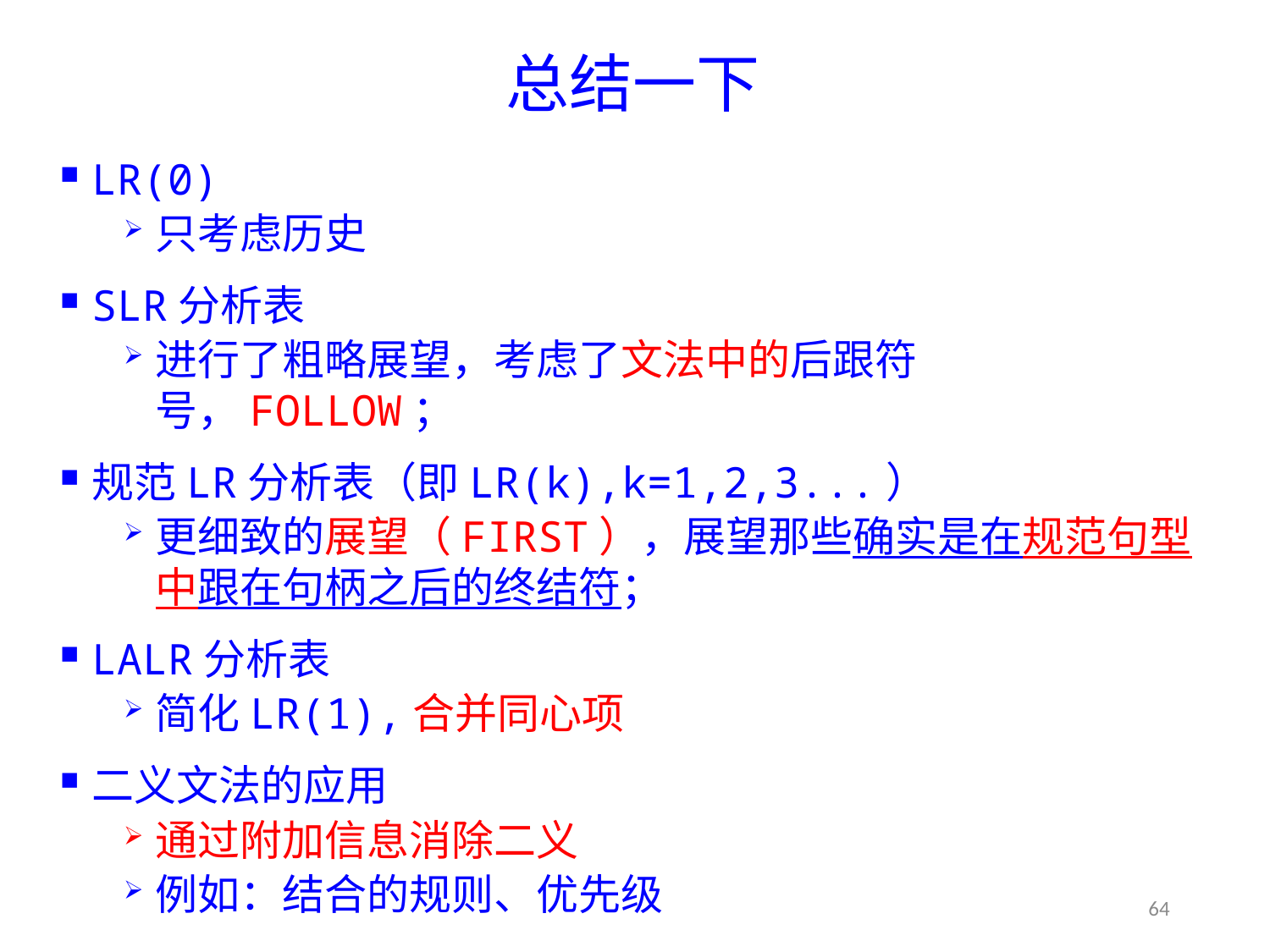

# 总结一下
LR(0)
只考虑历史
SLR分析表
进行了粗略展望，考虑了文法中的后跟符号，FOLLOW；
规范LR分析表（即LR(k),k=1,2,3...）
更细致的展望（FIRST），展望那些确实是在规范句型中跟在句柄之后的终结符；
LALR分析表
简化LR(1),合并同心项
二义文法的应用
通过附加信息消除二义
例如：结合的规则、优先级
64